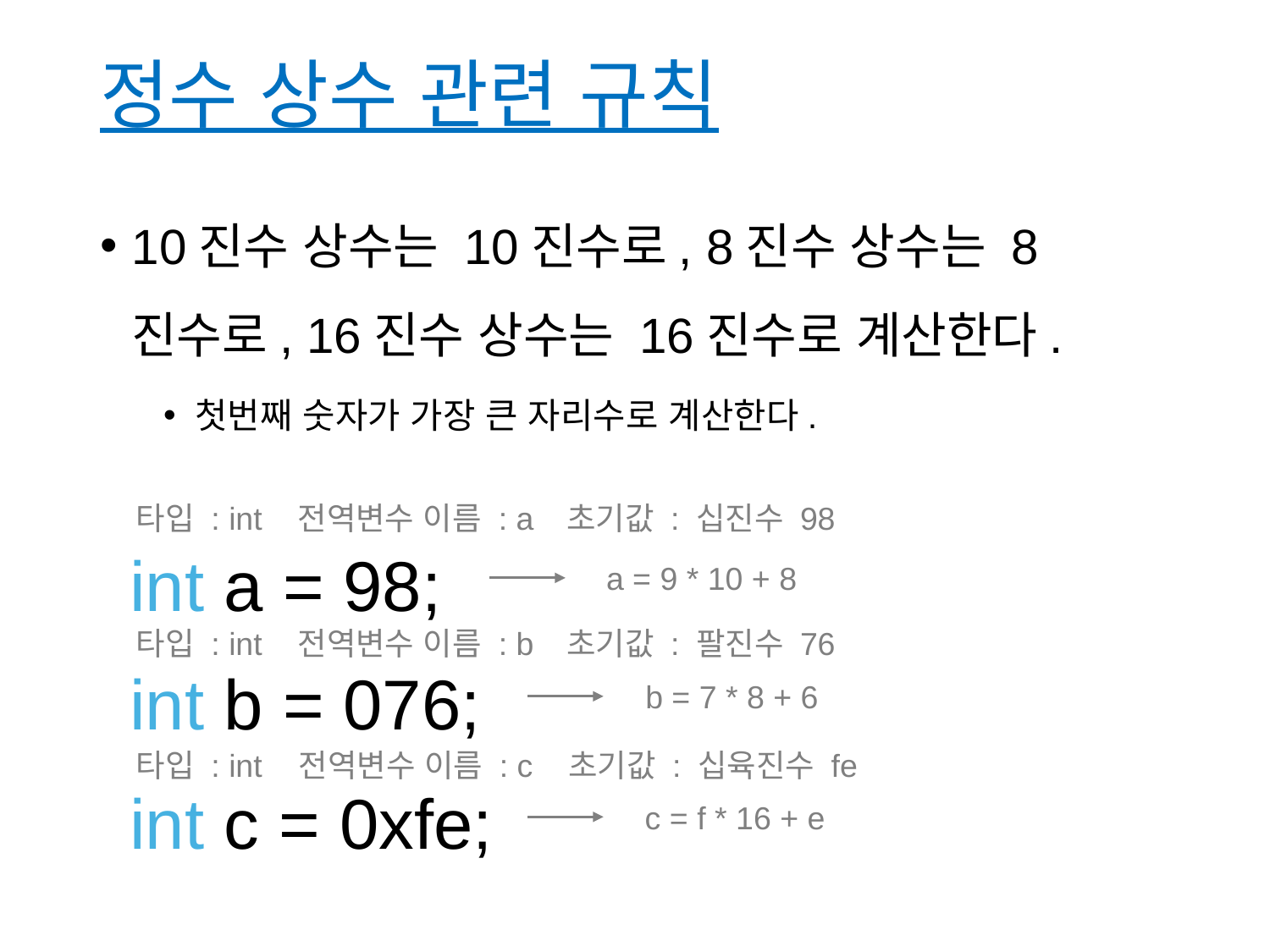

# 정수 상수 관련 규칙
10진수 상수는 10진수로, 8진수 상수는 8진수로, 16진수 상수는 16진수로 계산한다.
첫번째 숫자가 가장 큰 자리수로 계산한다.
타입 : int
전역변수 이름 : a
초기값 : 십진수 98
int a = 98;
int b = 076;
int c = 0xfe;
a = 9 * 10 + 8
타입 : int
전역변수 이름 : b
초기값 : 팔진수 76
b = 7 * 8 + 6
타입 : int
전역변수 이름 : c
초기값 : 십육진수 fe
c = f * 16 + e